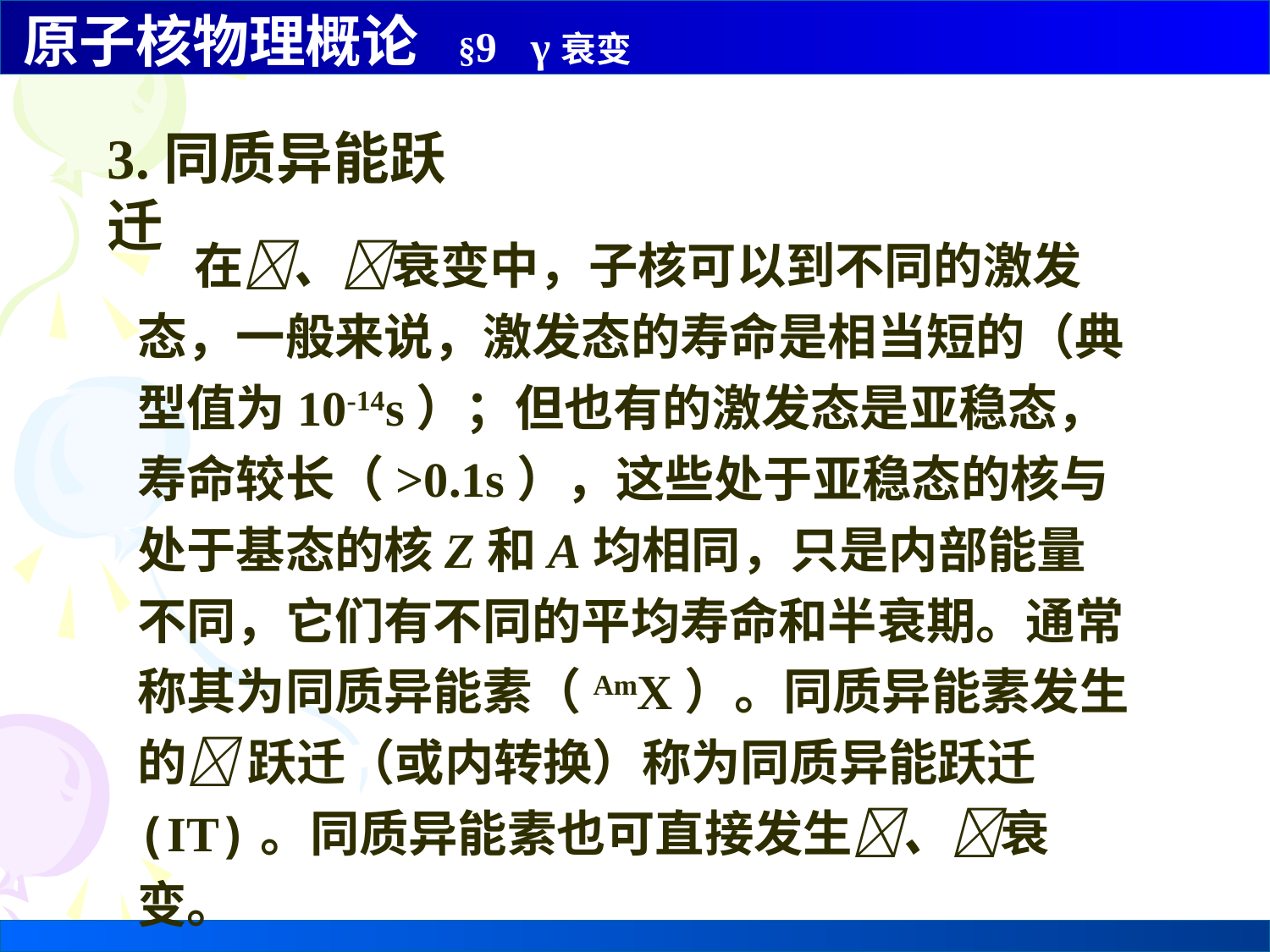

3.同质异能跃迁
    在α、β衰变中，子核可以到不同的激发态，一般来说，激发态的寿命是相当短的（典型值为10-14s）；但也有的激发态是亚稳态，寿命较长（>0.1s），这些处于亚稳态的核与处于基态的核Z和A均相同，只是内部能量不同，它们有不同的平均寿命和半衰期。通常称其为同质异能素（AmX）。同质异能素发生的γ 跃迁（或内转换）称为同质异能跃迁(IT)。同质异能素也可直接发生α、β衰变。